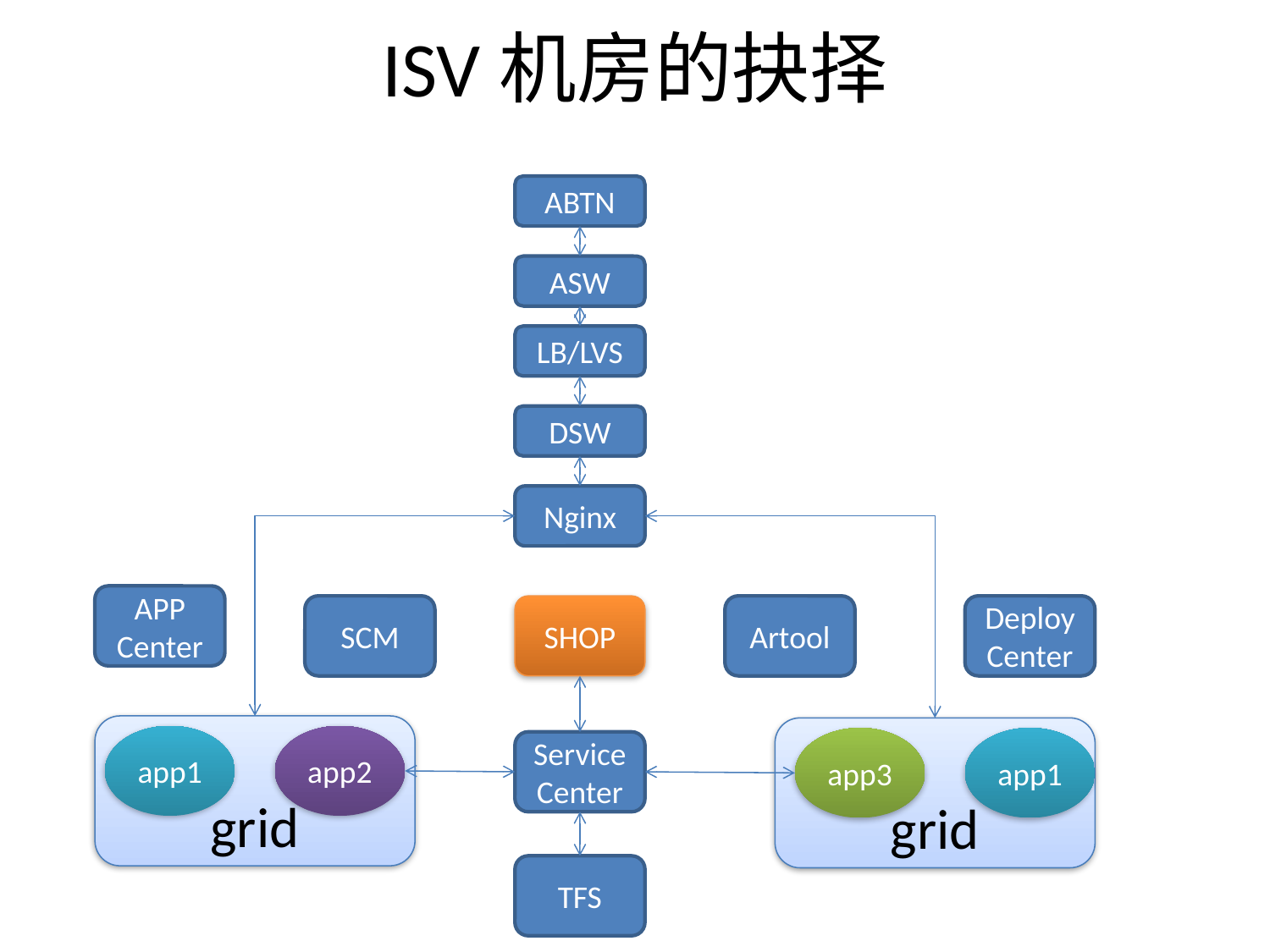

# ISV机房的抉择
ABTN
ASW
LB/LVS
DSW
Nginx
APP
Center
SCM
SHOP
Artool
Deploy
Center

grid

grid
app1
app2
app3
app1
Service
Center
TFS